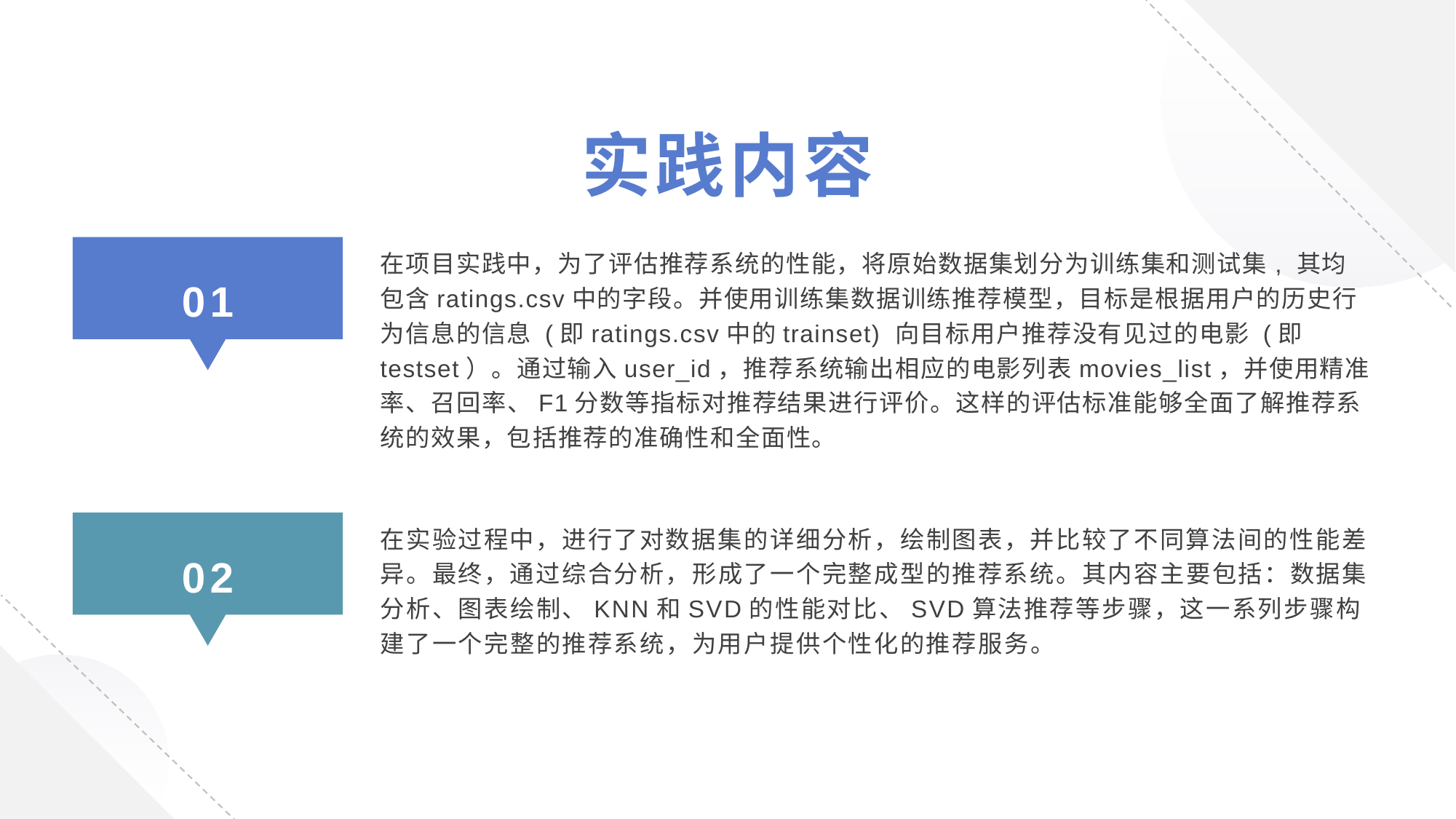

实践内容

在项目实践中，为了评估推荐系统的性能，将原始数据集划分为训练集和测试集, 其均包含ratings.csv中的字段。并使用训练集数据训练推荐模型，目标是根据用户的历史行为信息的信息 (即ratings.csv中的trainset) 向目标用户推荐没有见过的电影 (即testset）。通过输入user_id，推荐系统输出相应的电影列表movies_list，并使用精准率、召回率、F1分数等指标对推荐结果进行评价。这样的评估标准能够全面了解推荐系统的效果，包括推荐的准确性和全面性。
01

在实验过程中，进行了对数据集的详细分析，绘制图表，并比较了不同算法间的性能差异。最终，通过综合分析，形成了一个完整成型的推荐系统。其内容主要包括：数据集分析、图表绘制、KNN和SVD的性能对比、SVD算法推荐等步骤，这一系列步骤构建了一个完整的推荐系统，为用户提供个性化的推荐服务。
02